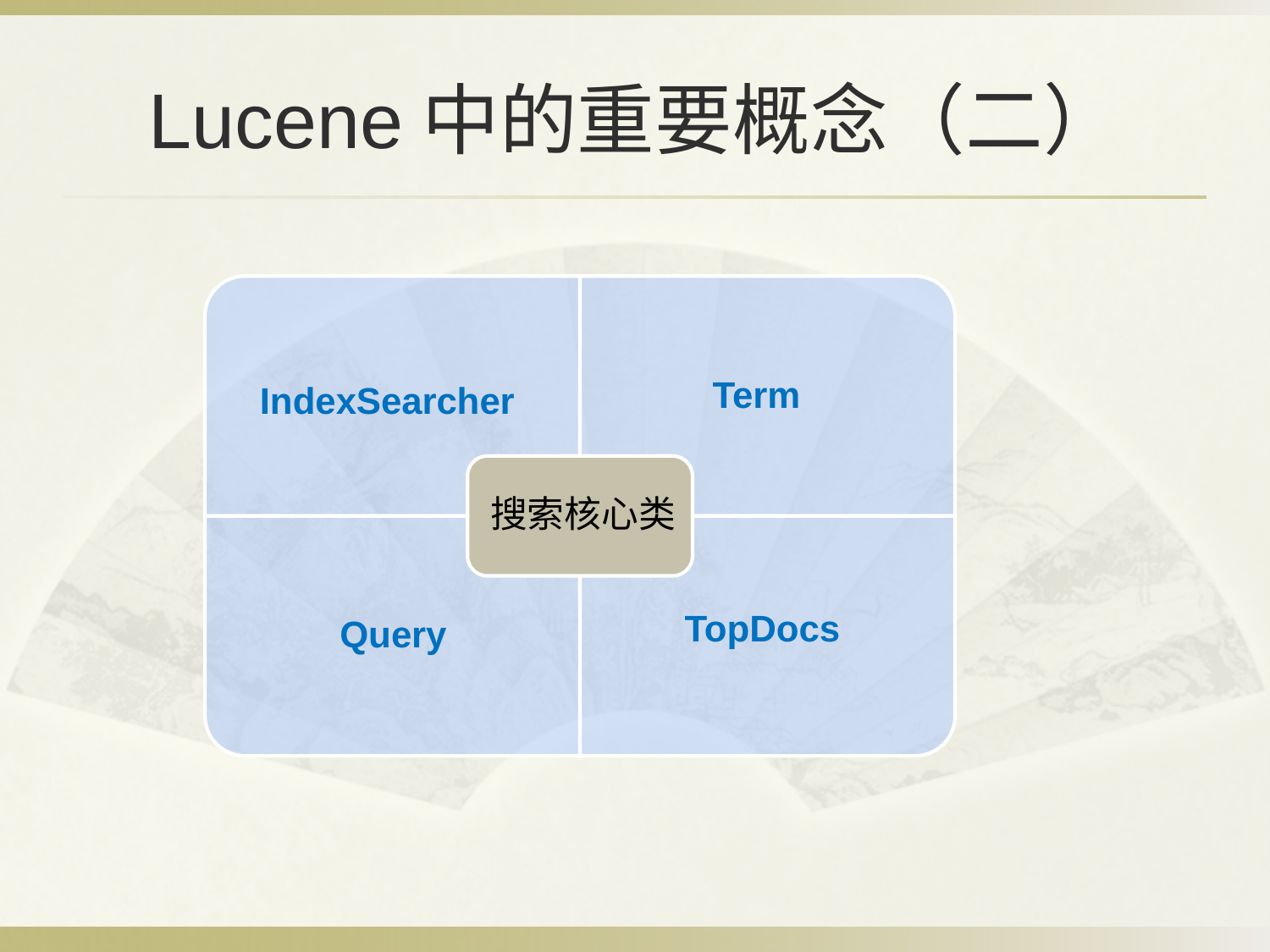

# Lucene中的重要概念（二）
IndexSearcher
Term
Query
TopDocs
搜索核心类